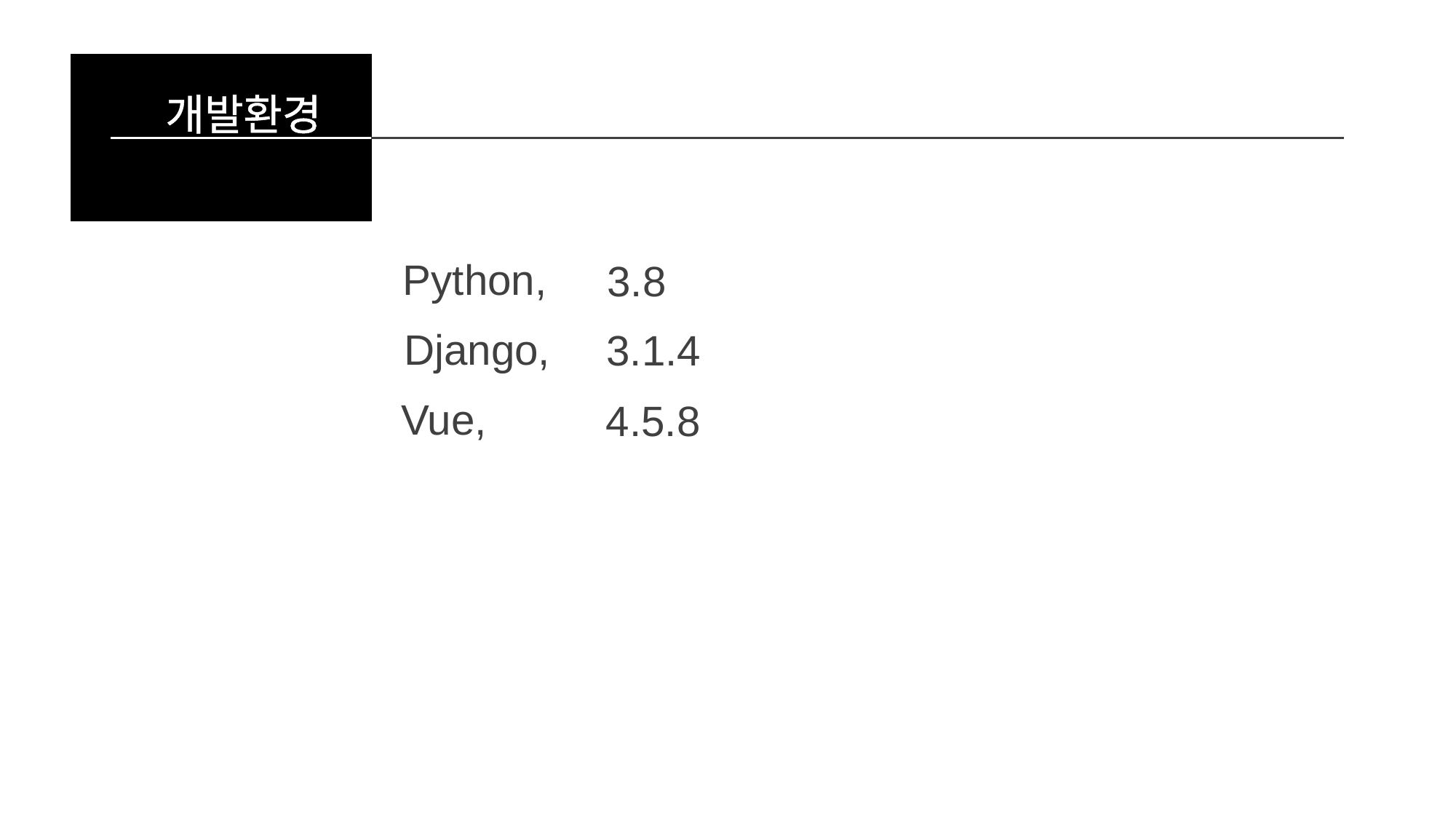

개발환경
Python,
3.8
Django,
3.1.4
Vue,
4.5.8